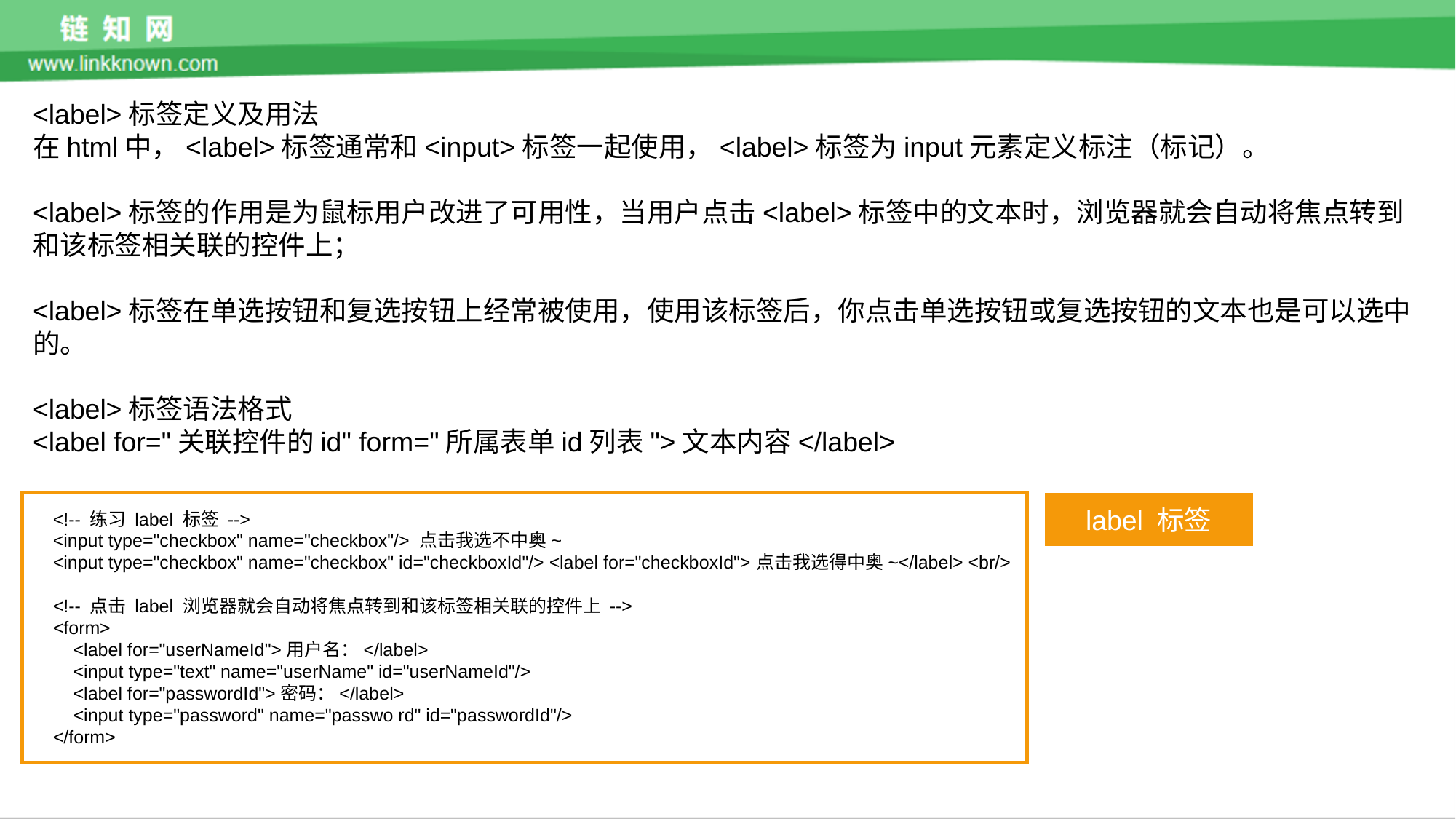

<label>标签定义及用法
在html中，<label>标签通常和<input>标签一起使用，<label>标签为input元素定义标注（标记）。

<label>标签的作用是为鼠标用户改进了可用性，当用户点击<label>标签中的文本时，浏览器就会自动将焦点转到和该标签相关联的控件上；

<label>标签在单选按钮和复选按钮上经常被使用，使用该标签后，你点击单选按钮或复选按钮的文本也是可以选中的。

<label>标签语法格式
<label for="关联控件的id" form="所属表单id列表">文本内容</label>
    <!-- 练习 label 标签 -->
    <input type="checkbox" name="checkbox"/> 点击我选不中奥~
    <input type="checkbox" name="checkbox" id="checkboxId"/> <label for="checkboxId">点击我选得中奥~</label> <br/>

    <!-- 点击 label 浏览器就会自动将焦点转到和该标签相关联的控件上 -->
    <form>
        <label for="userNameId">用户名：</label>
        <input type="text" name="userName" id="userNameId"/>
        <label for="passwordId">密码：</label>
        <input type="password" name="passwo rd" id="passwordId"/>
    </form>
label 标签